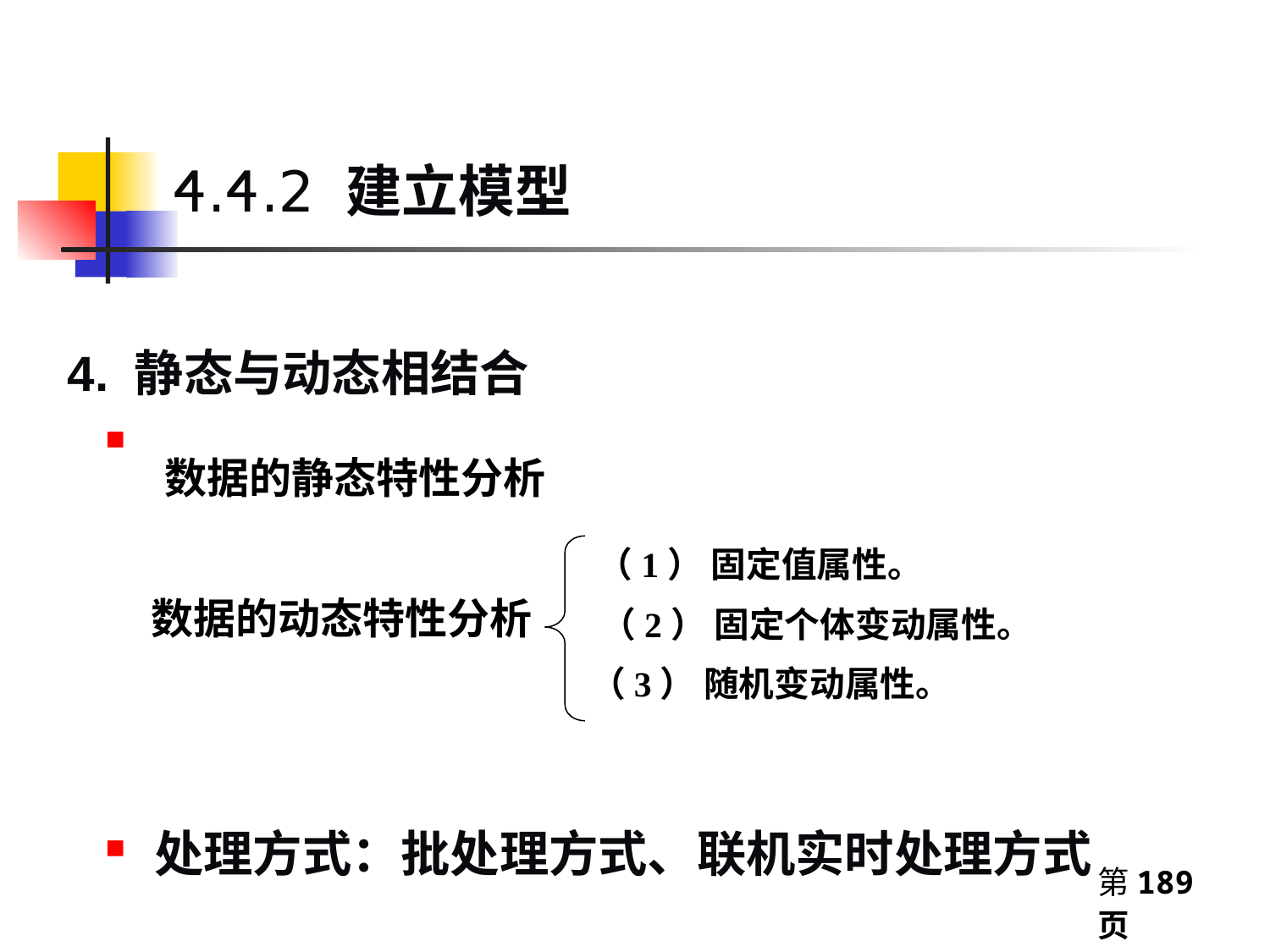

4.4.2 建立模型

4. 静态与动态相结合

处理方式：批处理方式、联机实时处理方式
数据的静态特性分析

（1） 固定值属性。
 数据的动态特性分析
（2） 固定个体变动属性。
（3） 随机变动属性。